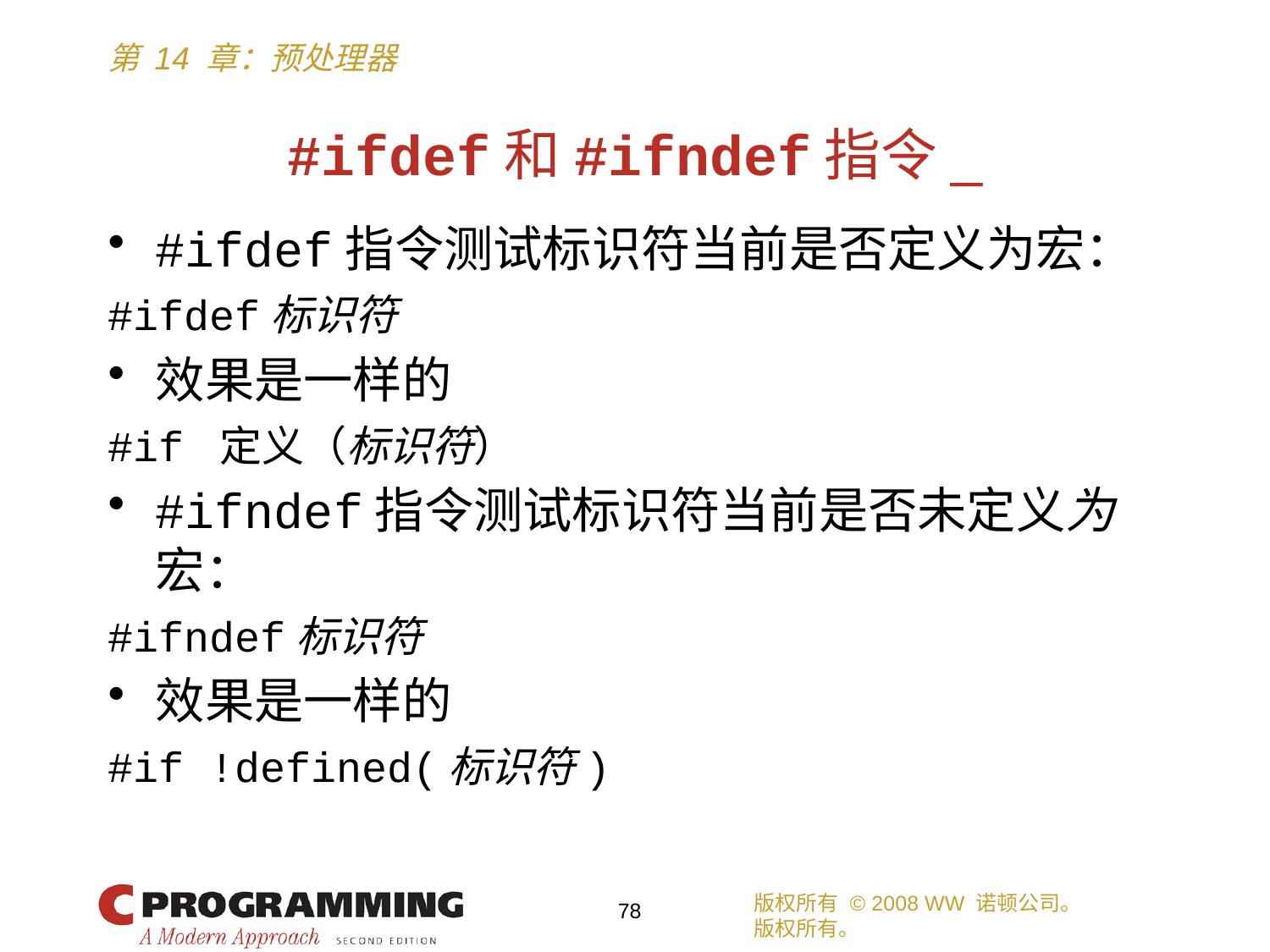

# #ifdef和#ifndef指令_
#ifdef指令测试标识符当前是否定义为宏：
#ifdef标识符
效果是一样的
#if 定义（标识符）
#ifndef指令测试标识符当前是否未定义为宏：
#ifndef标识符
效果是一样的
#if !defined(标识符)
版权所有 © 2008 WW 诺顿公司。
版权所有。
78